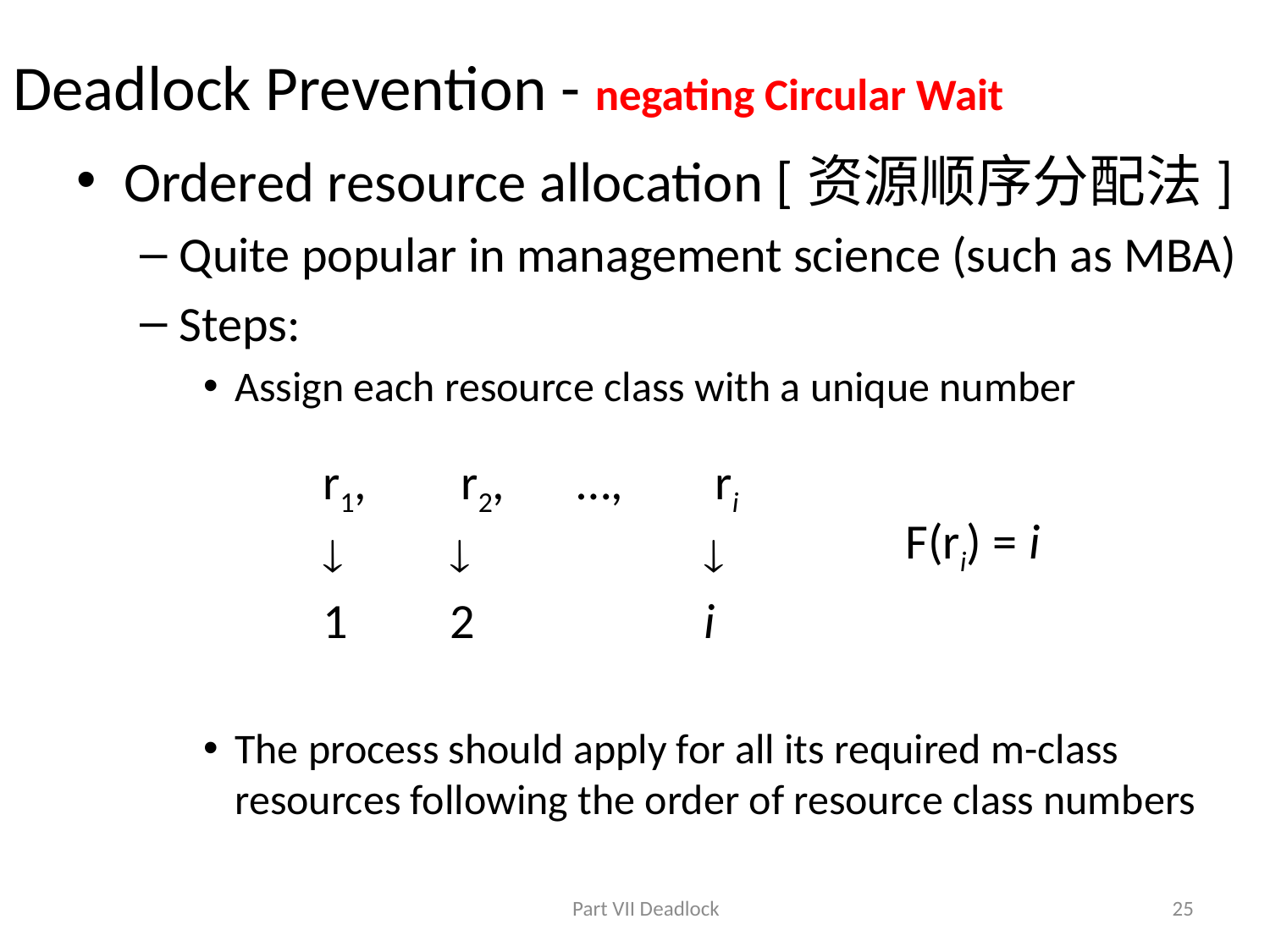

# Deadlock Prevention - negating Circular Wait
Ordered resource allocation [资源顺序分配法]
Quite popular in management science (such as MBA)
Steps:
Assign each resource class with a unique number

The process should apply for all its required m-class resources following the order of resource class numbers
r1,	 r2,	…,	 ri
↓	↓		↓
1	2		i
F(ri) = i
Part VII Deadlock
25